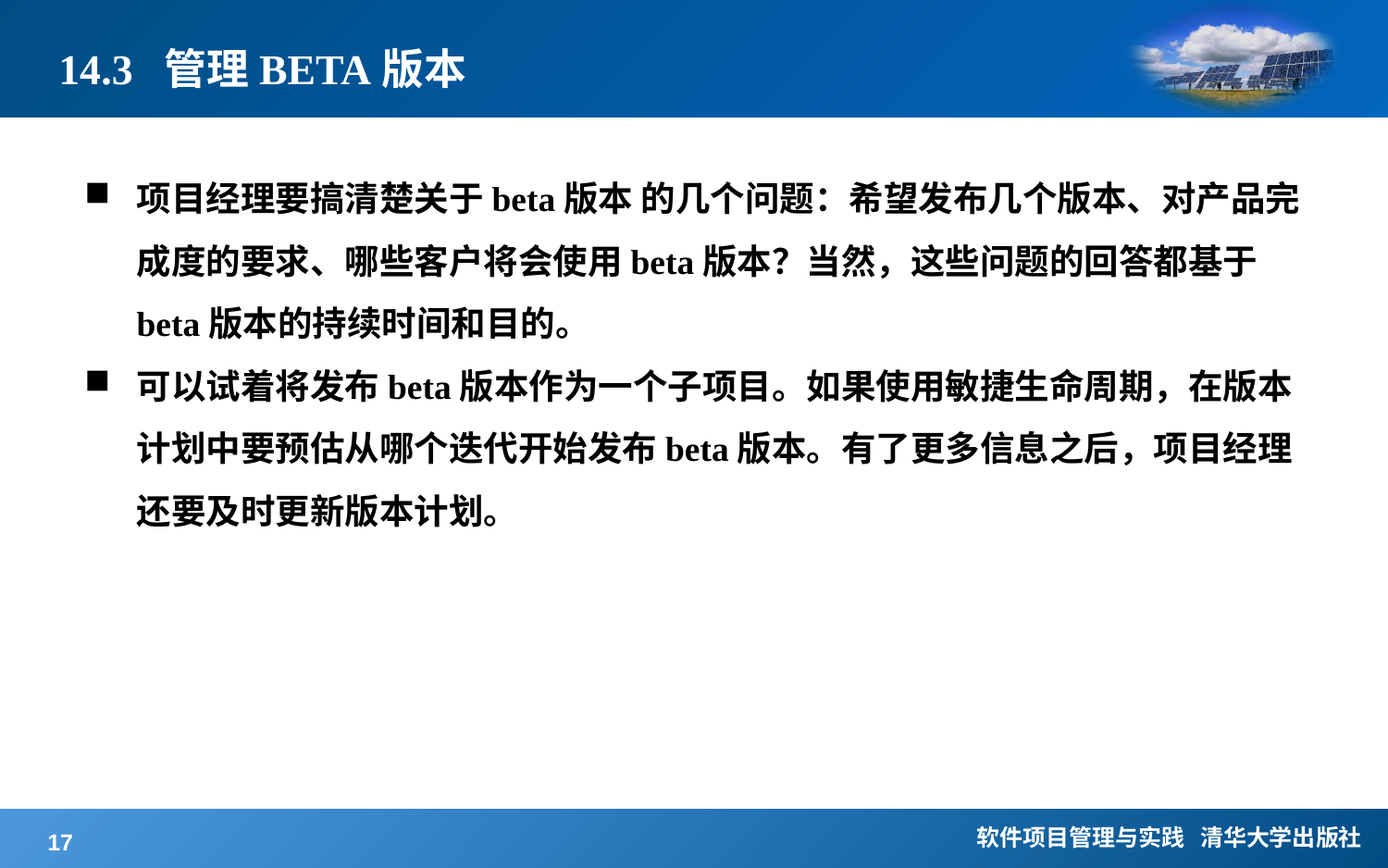

# 14.3  管理BETA版本
项目经理要搞清楚关于beta版本 的几个问题：希望发布几个版本、对产品完成度的要求、哪些客户将会使用beta版本？当然，这些问题的回答都基于beta版本的持续时间和目的。
可以试着将发布beta版本作为一个子项目。如果使用敏捷生命周期，在版本计划中要预估从哪个迭代开始发布beta版本。有了更多信息之后，项目经理还要及时更新版本计划。